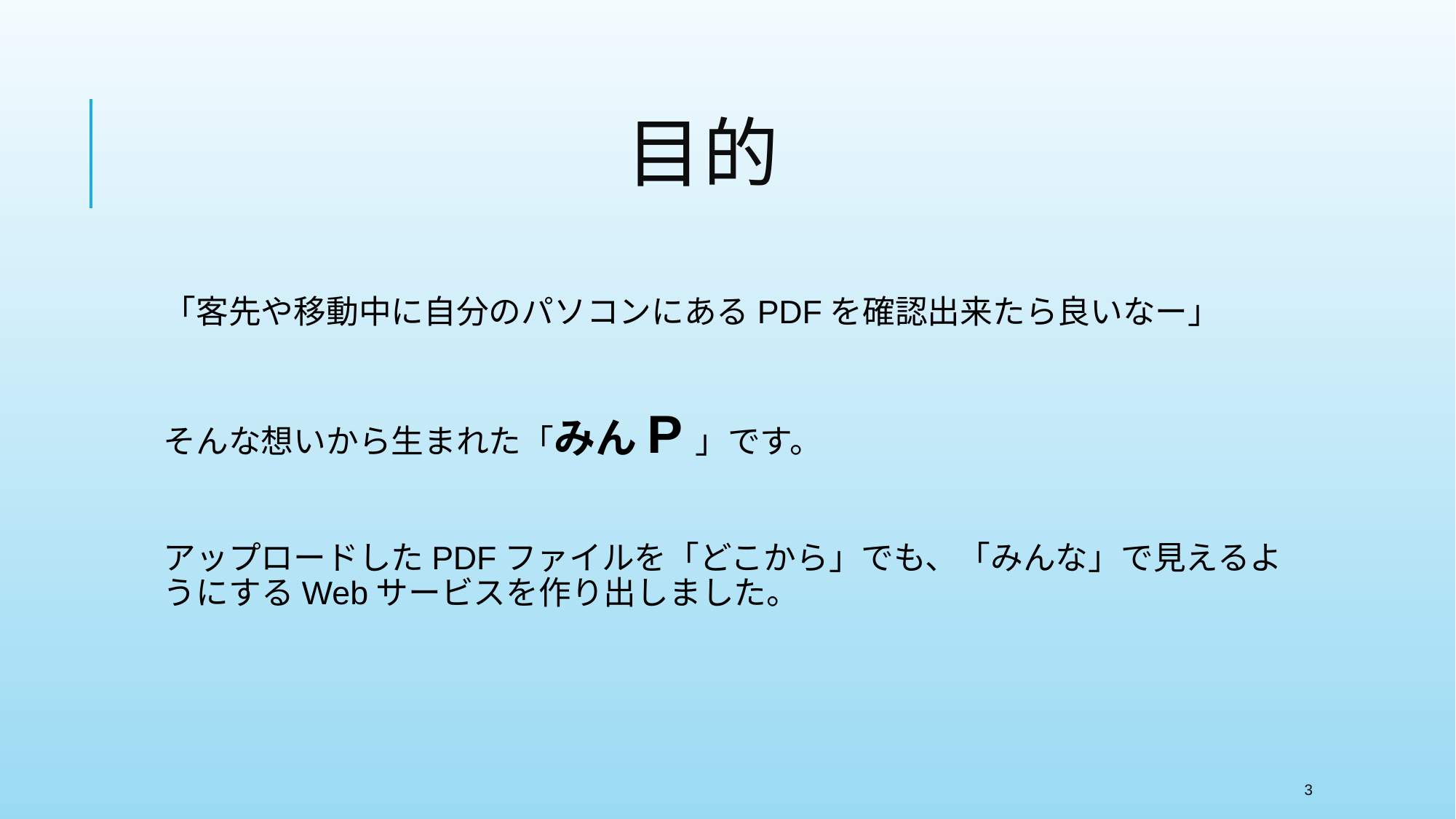

# 目的
「客先や移動中に自分のパソコンにあるPDFを確認出来たら良いなー」

そんな想いから生まれた「みんP」です。

アップロードしたPDFファイルを「どこから」でも、「みんな」で見えるようにするWebサービスを作り出しました。
3